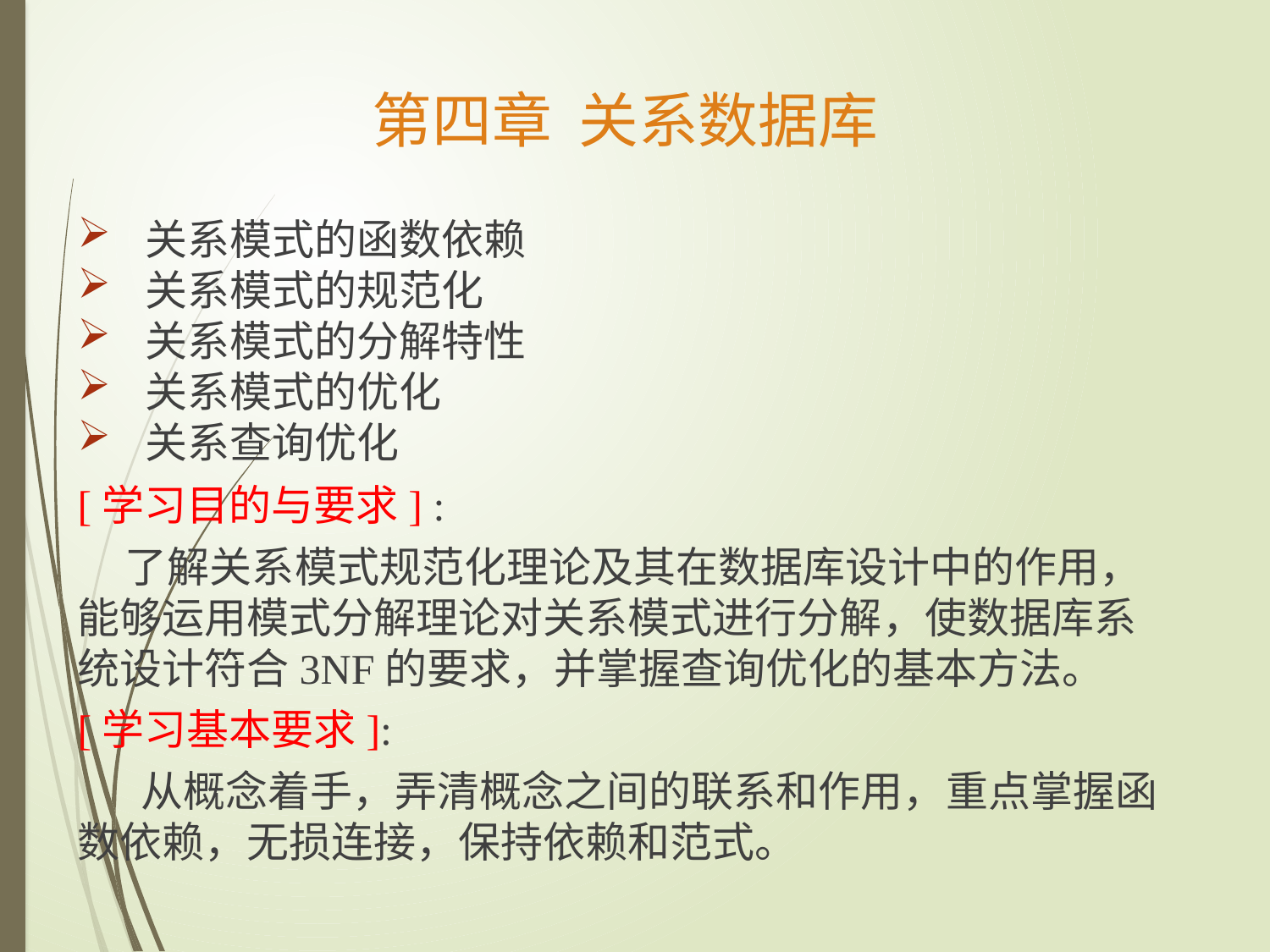

# 第四章  关系数据库
 关系模式的函数依赖
 关系模式的规范化
 关系模式的分解特性
 关系模式的优化
 关系查询优化
[学习目的与要求] :
了解关系模式规范化理论及其在数据库设计中的作用，能够运用模式分解理论对关系模式进行分解，使数据库系统设计符合3NF的要求，并掌握查询优化的基本方法。
[学习基本要求]:
从概念着手，弄清概念之间的联系和作用，重点掌握函数依赖，无损连接，保持依赖和范式。